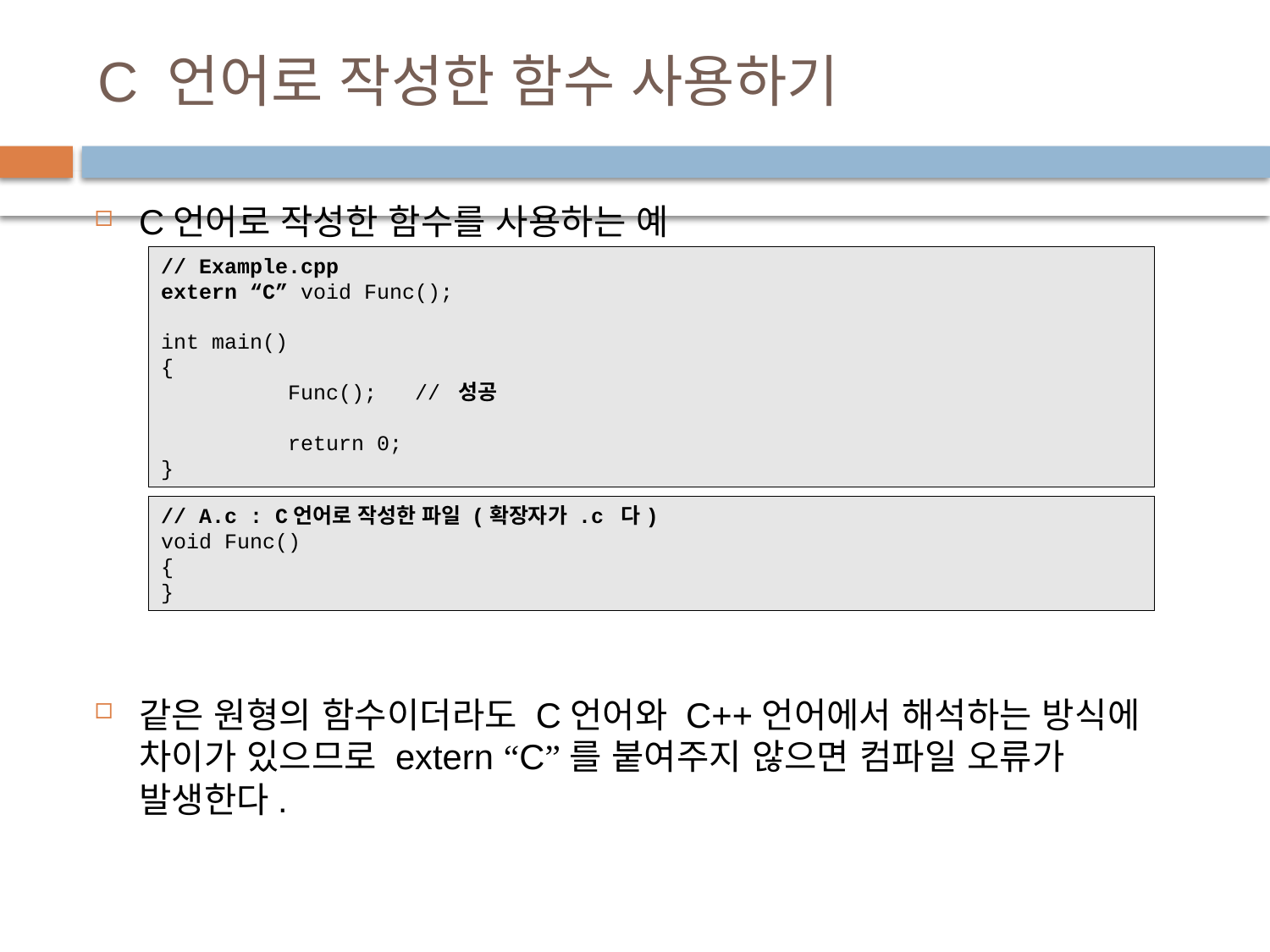

# C 언어로 작성한 함수 사용하기
C언어로 작성한 함수를 사용하는 예

같은 원형의 함수이더라도 C언어와 C++언어에서 해석하는 방식에 차이가 있으므로 extern “C”를 붙여주지 않으면 컴파일 오류가 발생한다.
// Example.cpp
extern “C” void Func();

int main()
{
	Func();	// 성공

	return 0;
}
// A.c : C언어로 작성한 파일 (확장자가 .c 다)
void Func()
{
}